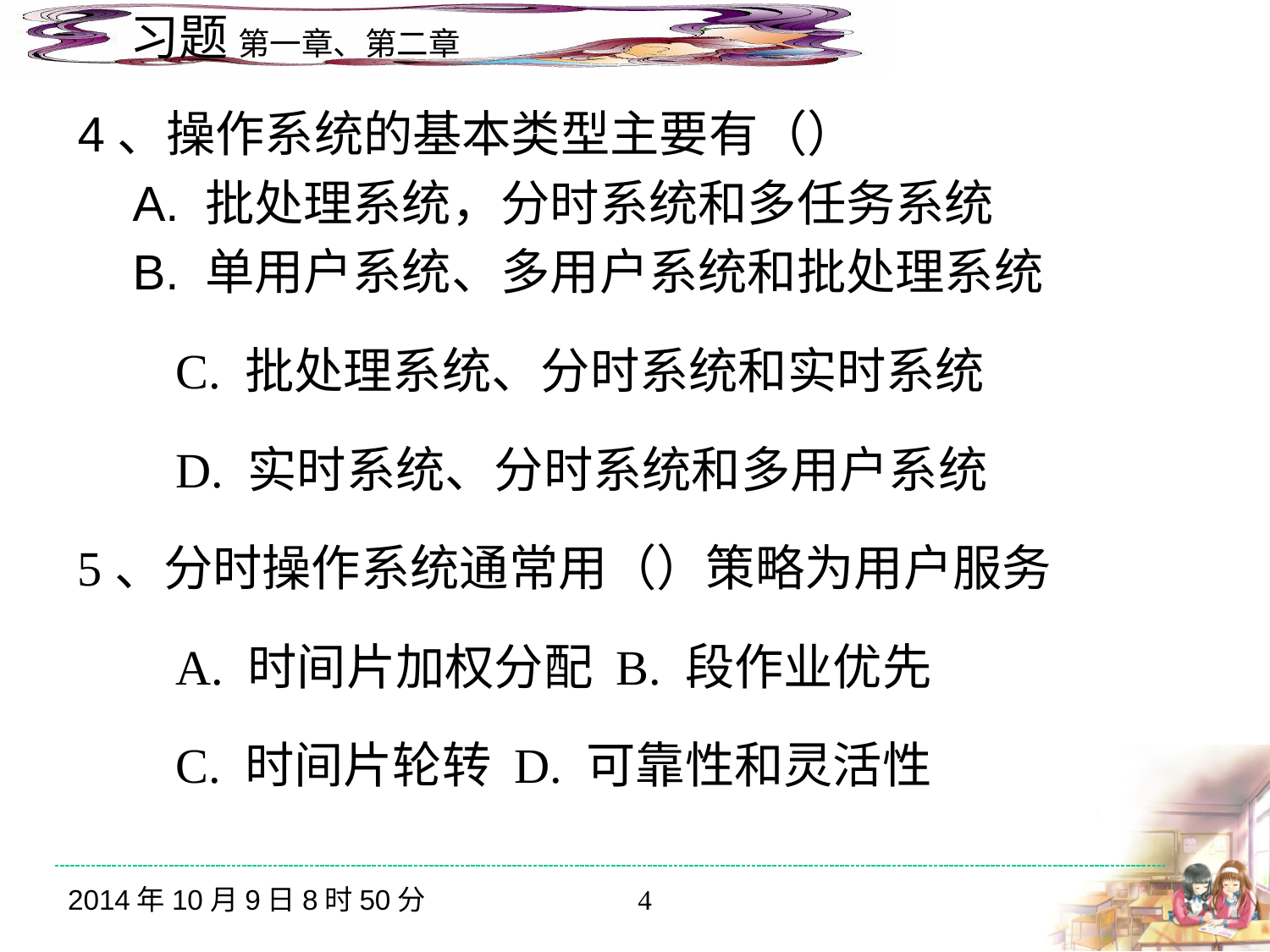

4、操作系统的基本类型主要有（）
    A. 批处理系统，分时系统和多任务系统
    B. 单用户系统、多用户系统和批处理系统
        C. 批处理系统、分时系统和实时系统
        D. 实时系统、分时系统和多用户系统
5、分时操作系统通常用（）策略为用户服务
        A. 时间片加权分配 B. 段作业优先
        C. 时间片轮转 D. 可靠性和灵活性

2014年10月9日8时50分
4